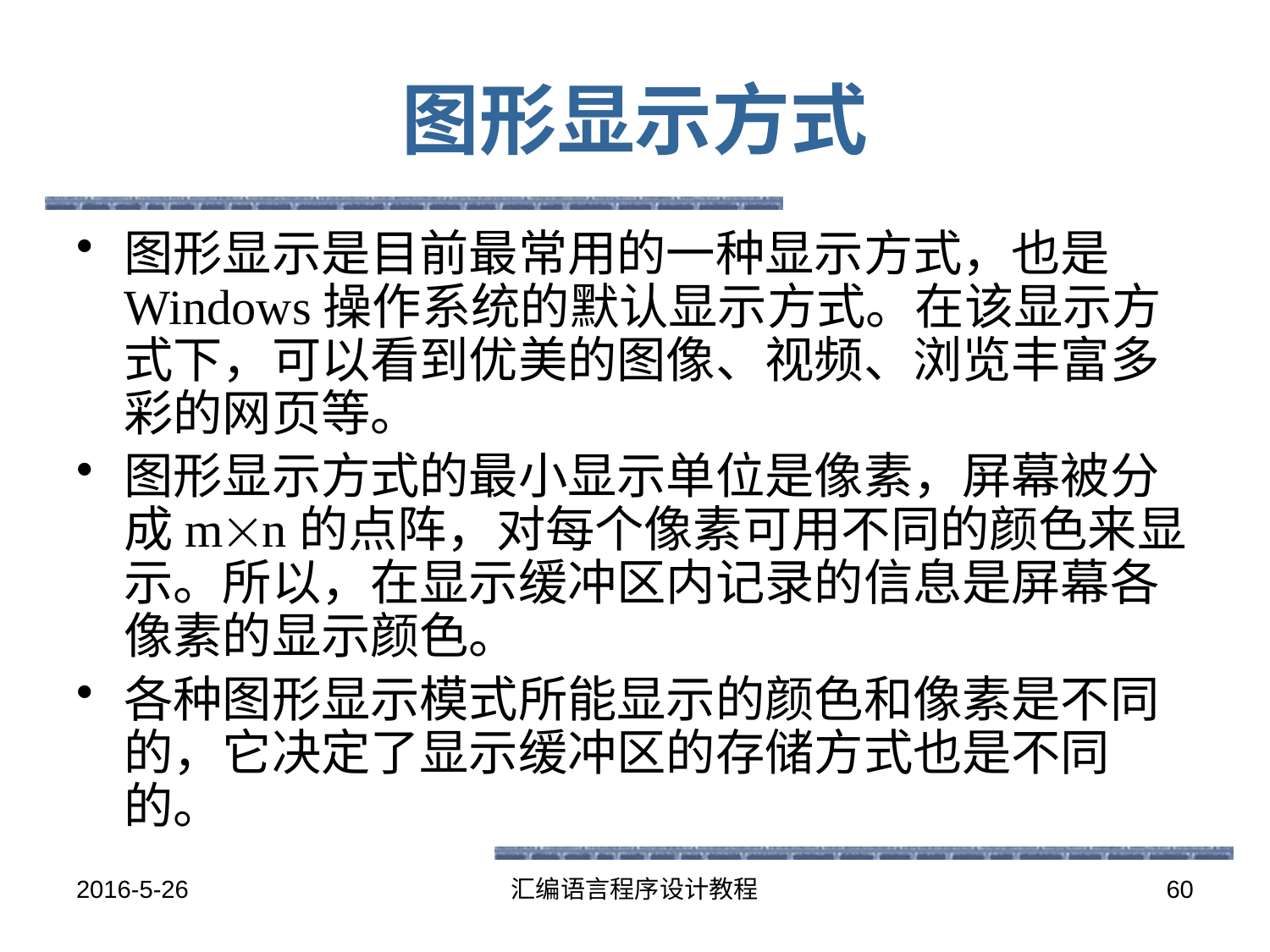

# 图形显示方式
图形显示是目前最常用的一种显示方式，也是Windows操作系统的默认显示方式。在该显示方式下，可以看到优美的图像、视频、浏览丰富多彩的网页等。
图形显示方式的最小显示单位是像素，屏幕被分成m×n的点阵，对每个像素可用不同的颜色来显示。所以，在显示缓冲区内记录的信息是屏幕各像素的显示颜色。
各种图形显示模式所能显示的颜色和像素是不同的，它决定了显示缓冲区的存储方式也是不同的。
2016-5-26
汇编语言程序设计教程
60